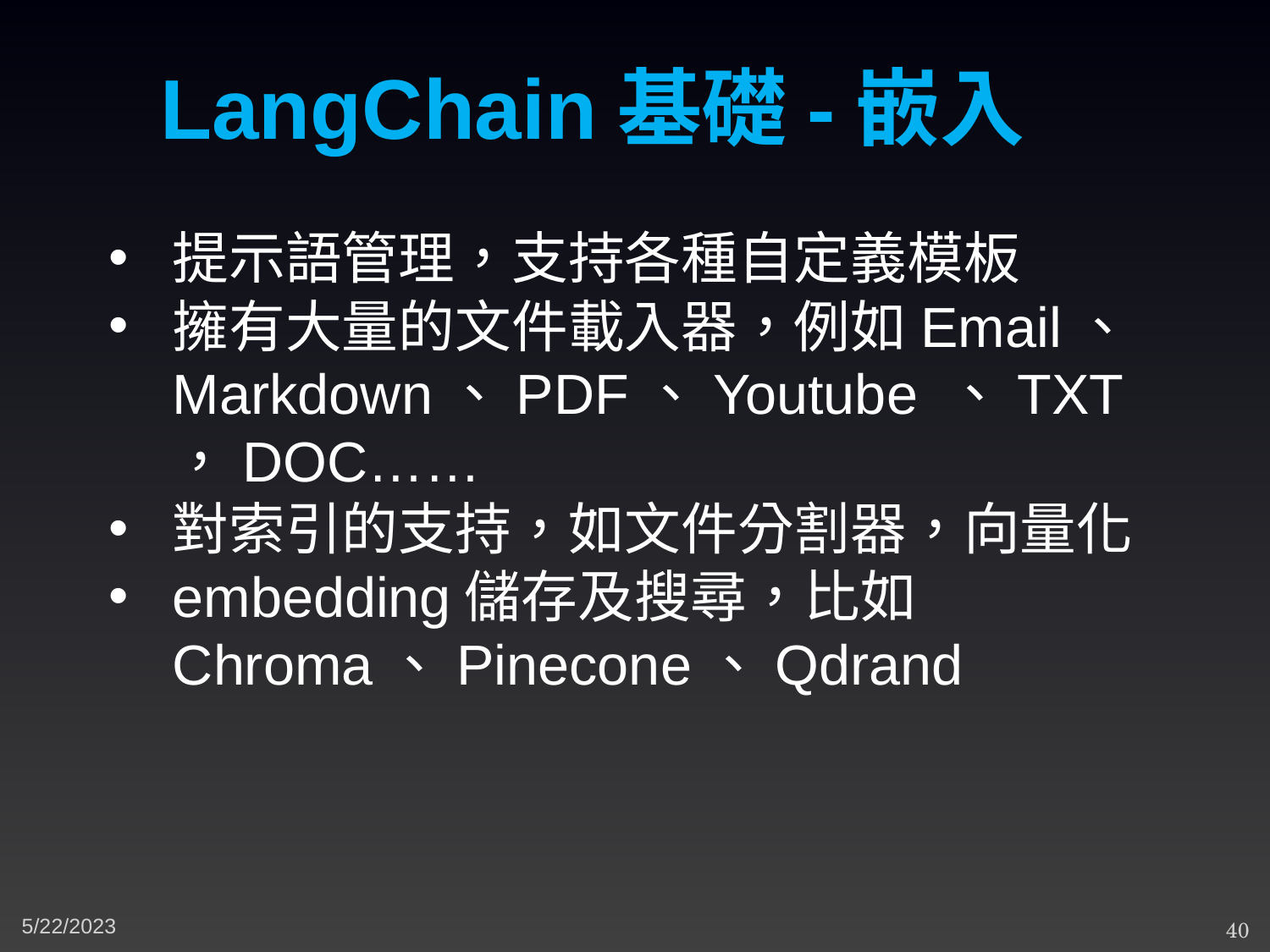

LangChain基礎-嵌入
提示語管理，支持各種自定義模板
擁有大量的文件載入器，例如Email、Markdown、PDF、Youtube 、TXT，DOC……
對索引的支持，如文件分割器，向量化
embedding儲存及搜尋，比如Chroma、Pinecone、Qdrand

5/22/2023
40